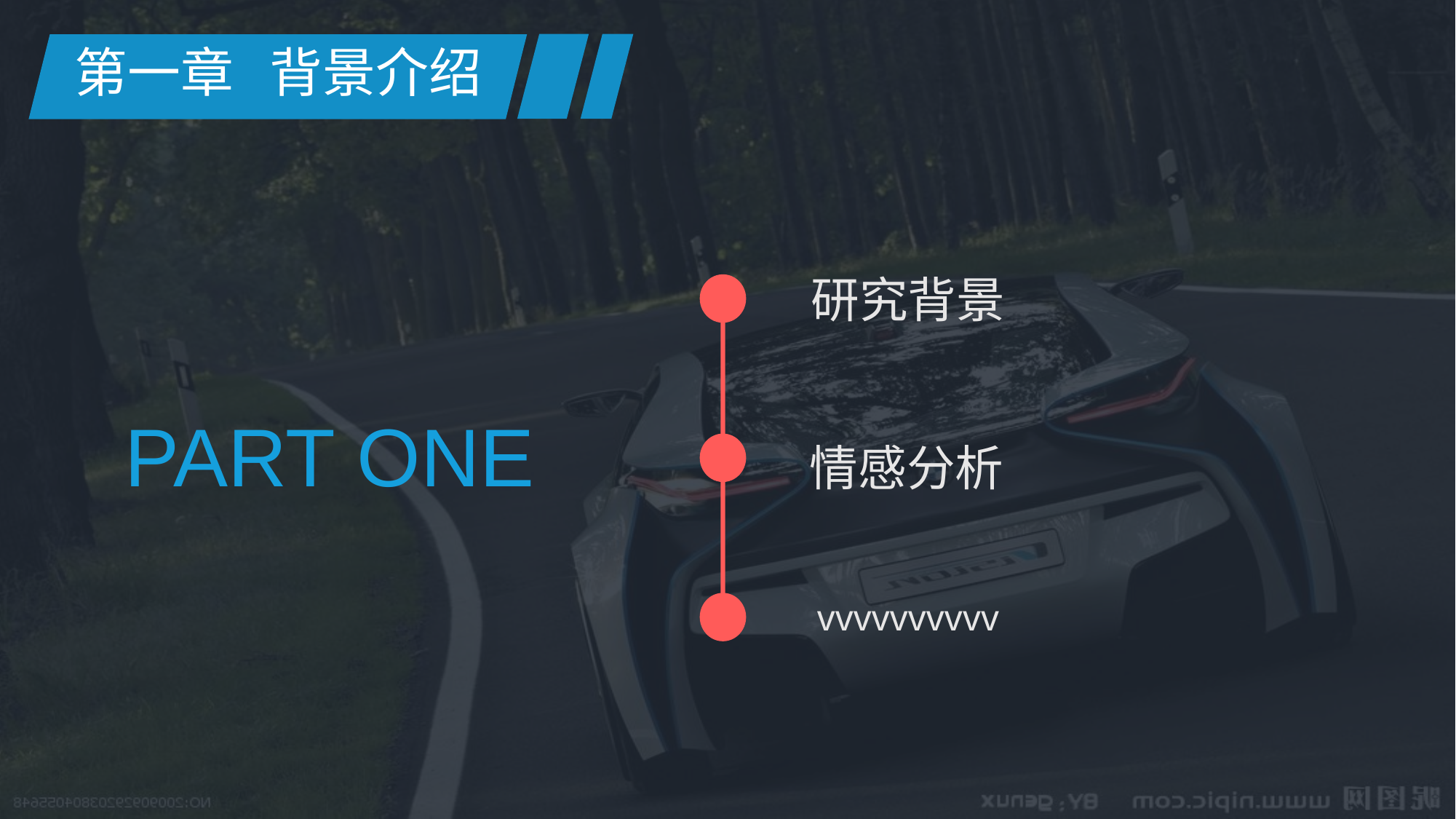

第一章   背景介绍

研究背景

PART ONE
情感分析
vvvvvvvvvv